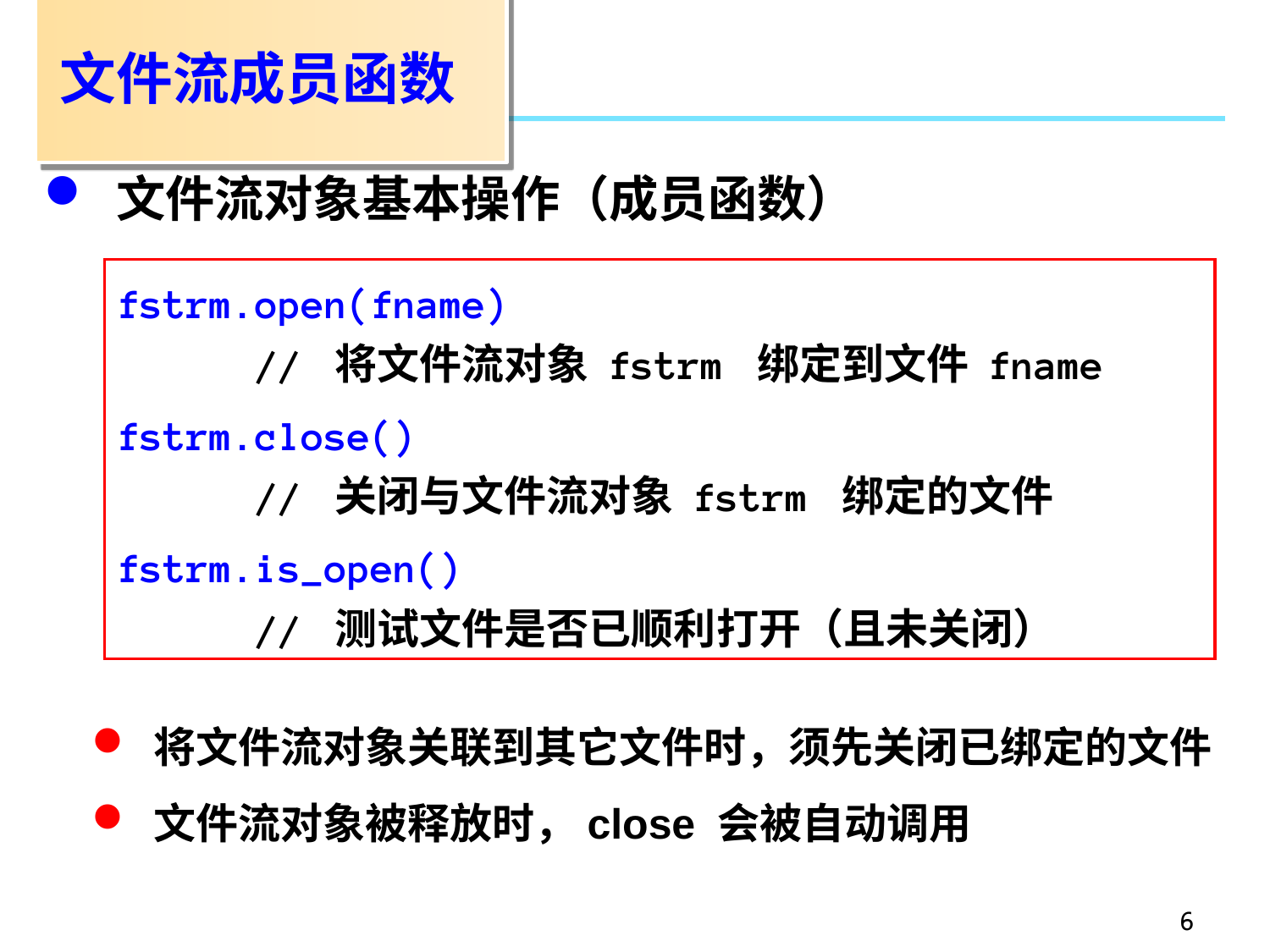

# 文件流成员函数
 文件流对象基本操作（成员函数）
fstrm.open(fname)
      // 将文件流对象 fstrm 绑定到文件 fname
fstrm.close()
      // 关闭与文件流对象 fstrm 绑定的文件
fstrm.is_open()
      // 测试文件是否已顺利打开（且未关闭）
 将文件流对象关联到其它文件时，须先关闭已绑定的文件
 文件流对象被释放时，close 会被自动调用
6